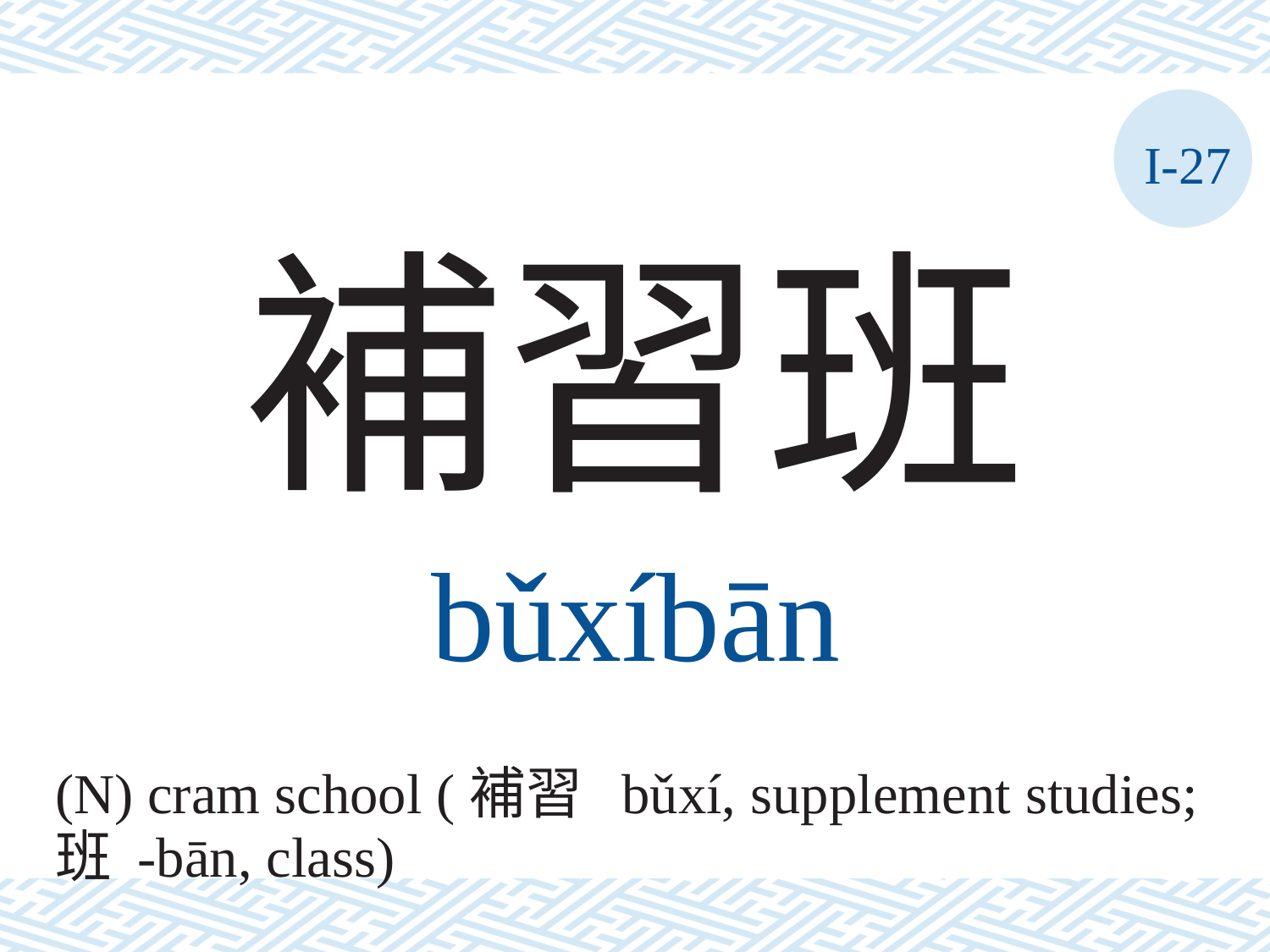

I-27
補習班
bǔxíbān
(N) cram school (補習  bǔxí, supplement studies;
班 -bān, class)